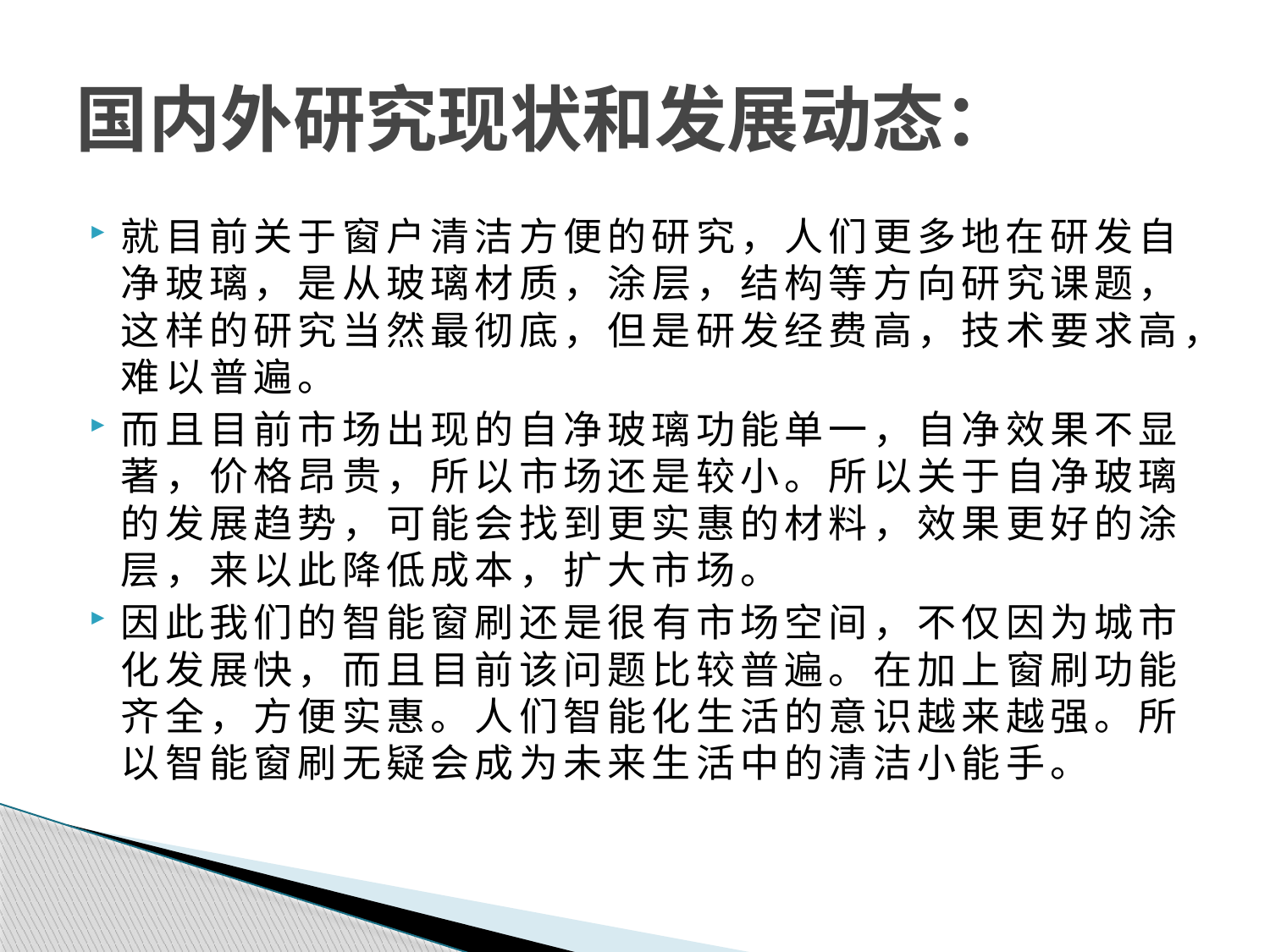

# 国内外研究现状和发展动态：
就目前关于窗户清洁方便的研究，人们更多地在研发自净玻璃，是从玻璃材质，涂层，结构等方向研究课题，这样的研究当然最彻底，但是研发经费高，技术要求高，难以普遍。
而且目前市场出现的自净玻璃功能单一，自净效果不显著，价格昂贵，所以市场还是较小。所以关于自净玻璃的发展趋势，可能会找到更实惠的材料，效果更好的涂层，来以此降低成本，扩大市场。
因此我们的智能窗刷还是很有市场空间，不仅因为城市化发展快，而且目前该问题比较普遍。在加上窗刷功能齐全，方便实惠。人们智能化生活的意识越来越强。所以智能窗刷无疑会成为未来生活中的清洁小能手。